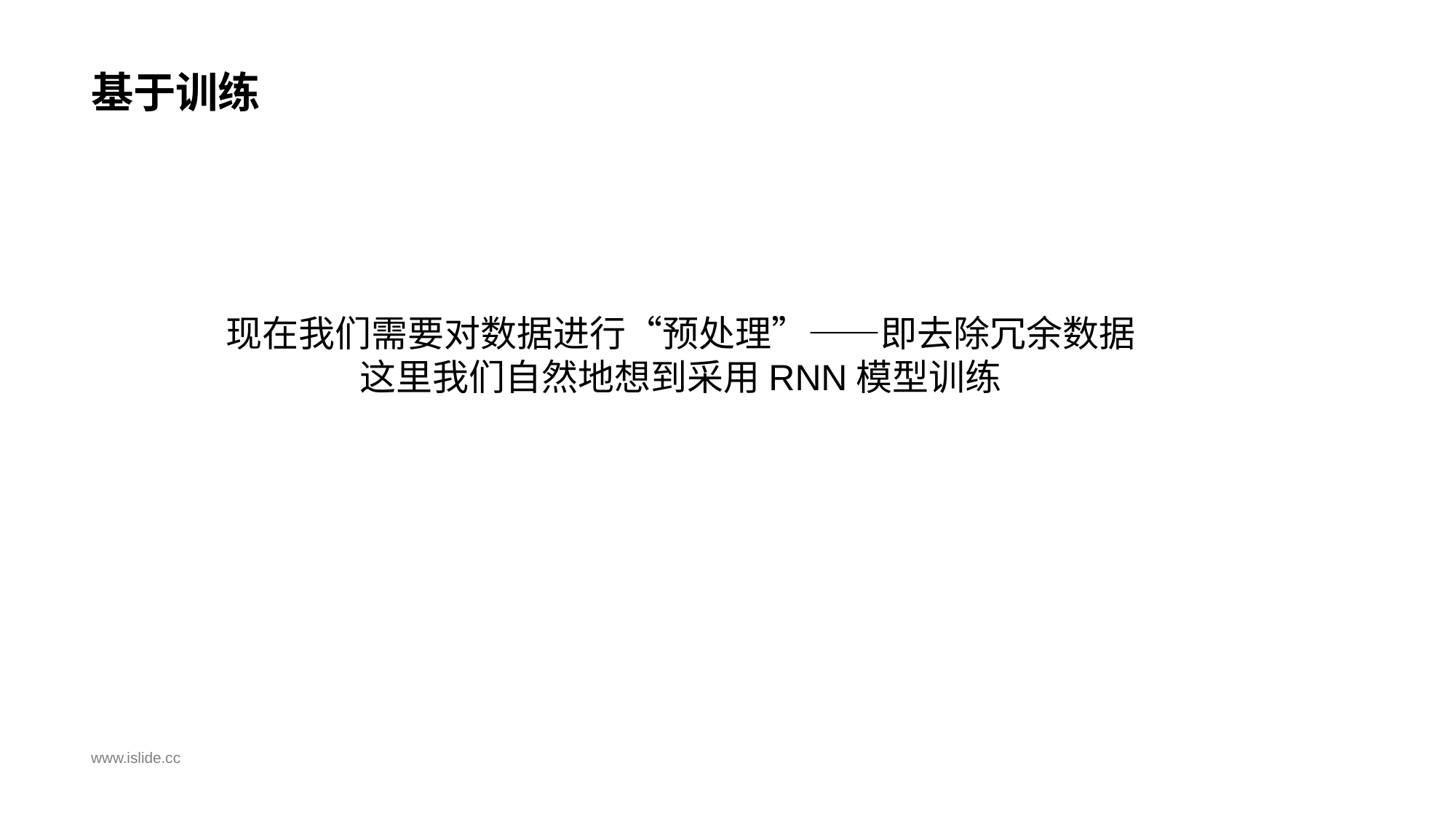

# 基于训练
现在我们需要对数据进行“预处理”——即去除冗余数据
这里我们自然地想到采用RNN模型训练

www.islide.cc
19